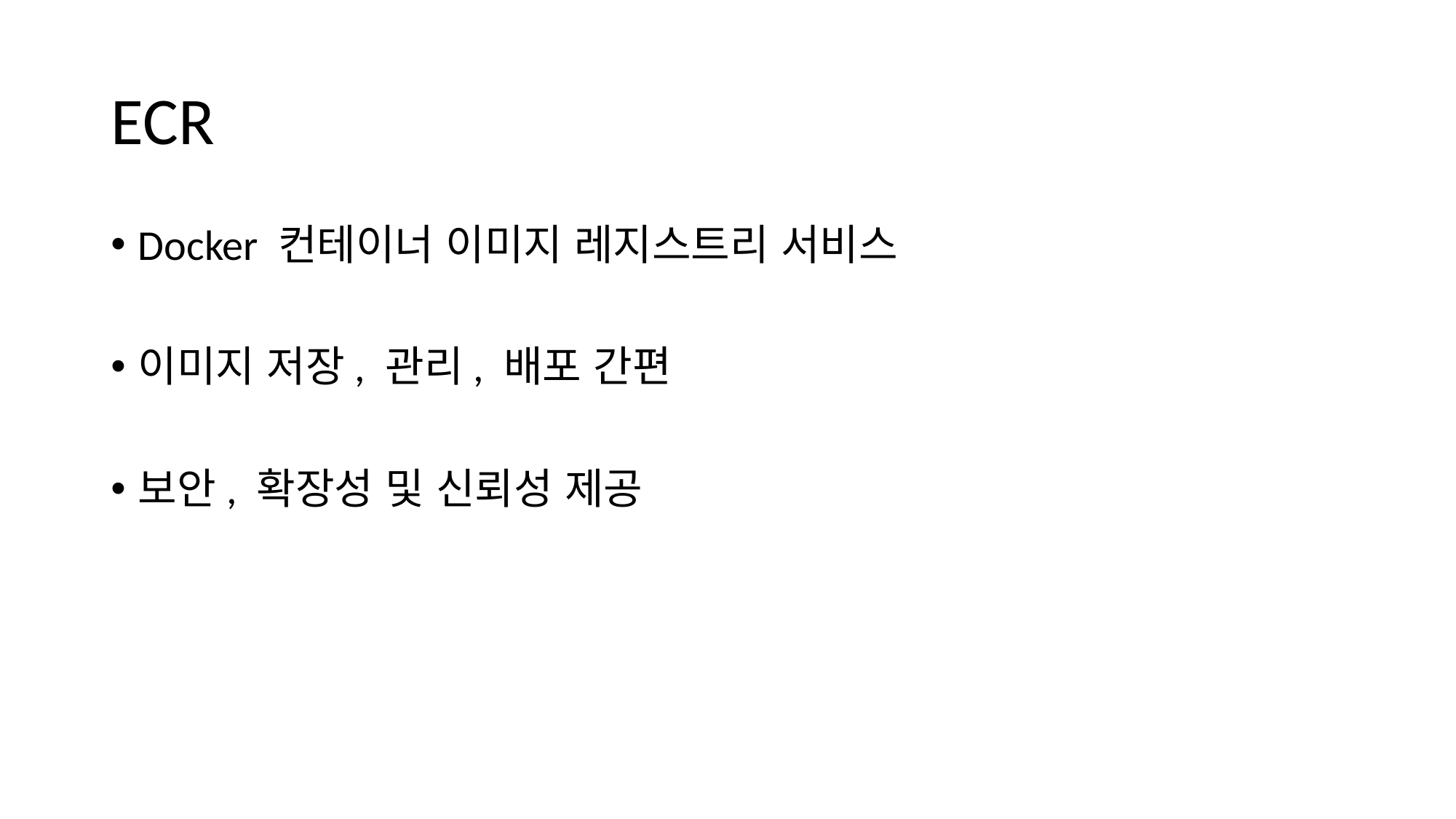

# ECR
Docker 컨테이너 이미지 레지스트리 서비스

이미지 저장, 관리, 배포 간편

보안, 확장성 및 신뢰성 제공